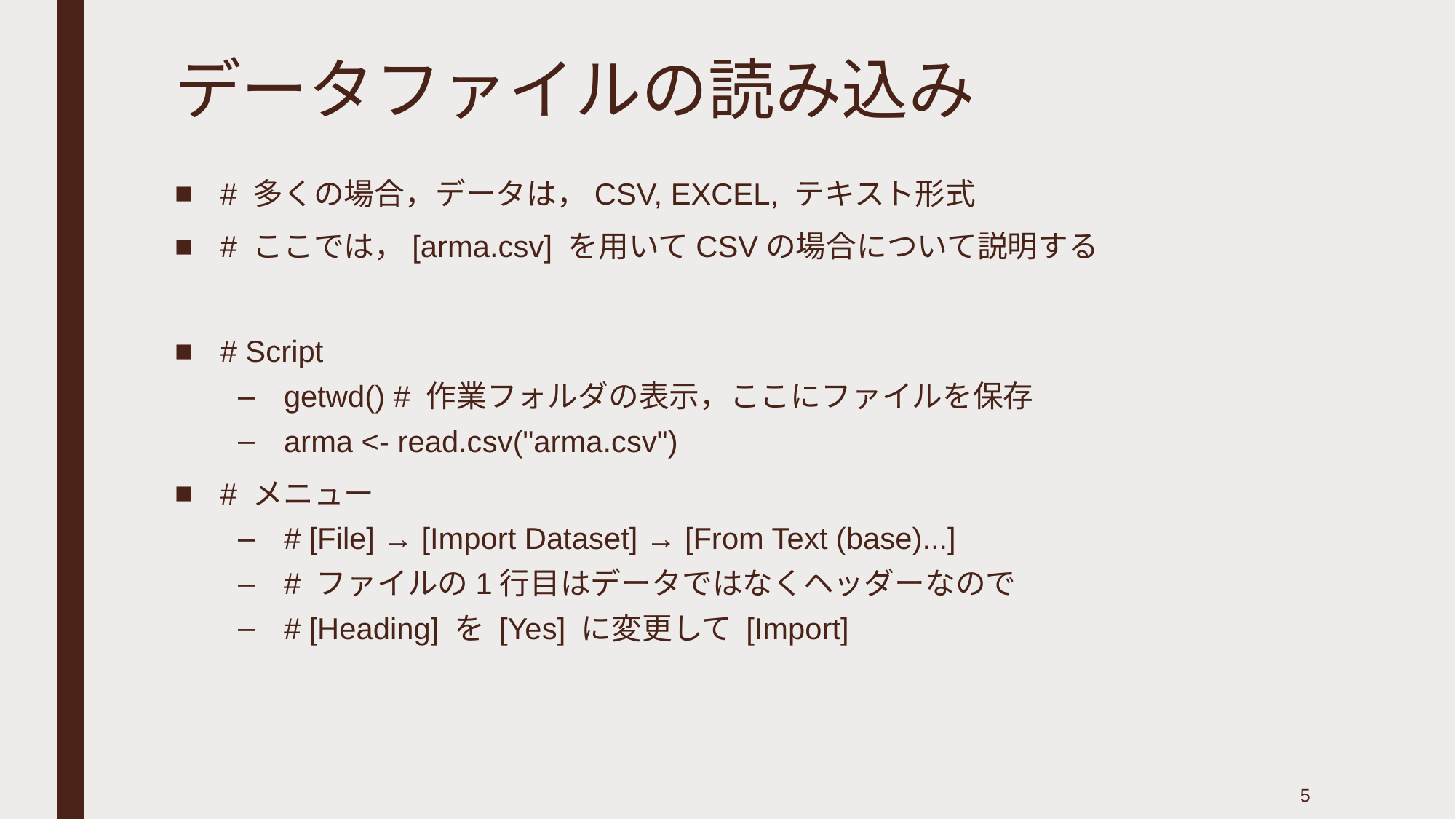

# データファイルの読み込み
# 多くの場合，データは，CSV, EXCEL, テキスト形式
# ここでは，[arma.csv] を用いてCSVの場合について説明する

# Script
getwd() # 作業フォルダの表示，ここにファイルを保存
arma <- read.csv("arma.csv")
# メニュー
# [File] → [Import Dataset] → [From Text (base)...]
# ファイルの1行目はデータではなくヘッダーなので
# [Heading] を [Yes] に変更して [Import]
5